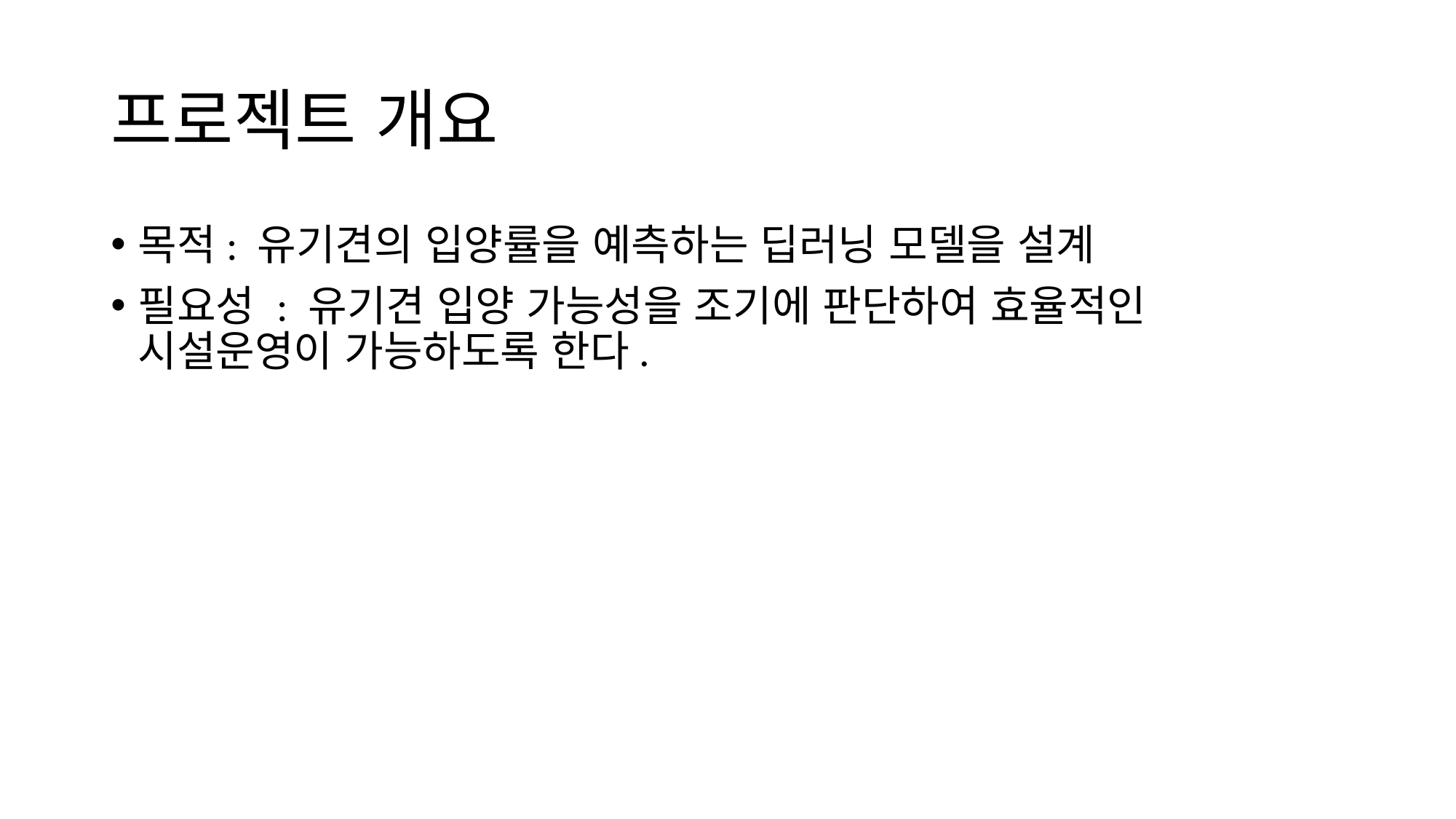

# 프로젝트 개요
목적: 유기견의 입양률을 예측하는 딥러닝 모델을 설계
필요성 : 유기견 입양 가능성을 조기에 판단하여 효율적인 시설운영이 가능하도록 한다.